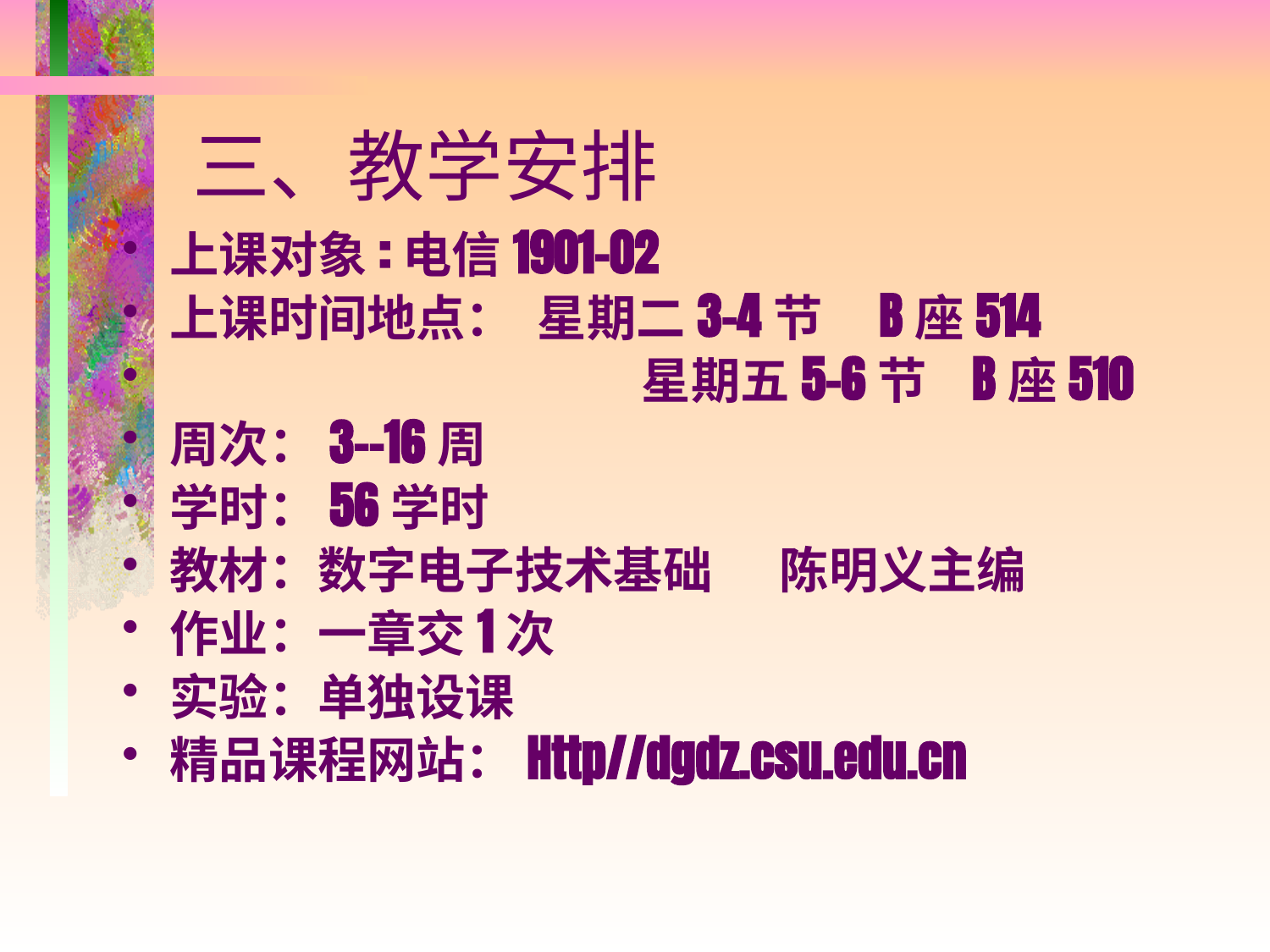

# 三、教学安排
上课对象:电信1901-02
上课时间地点：  星期二3-4节    B座514
                                         星期五5-6节   B座510
周次：3--16周
学时：56学时
教材：数字电子技术基础      陈明义主编
作业：一章交1次
实验：单独设课
精品课程网站：Http//dgdz.csu.edu.cn